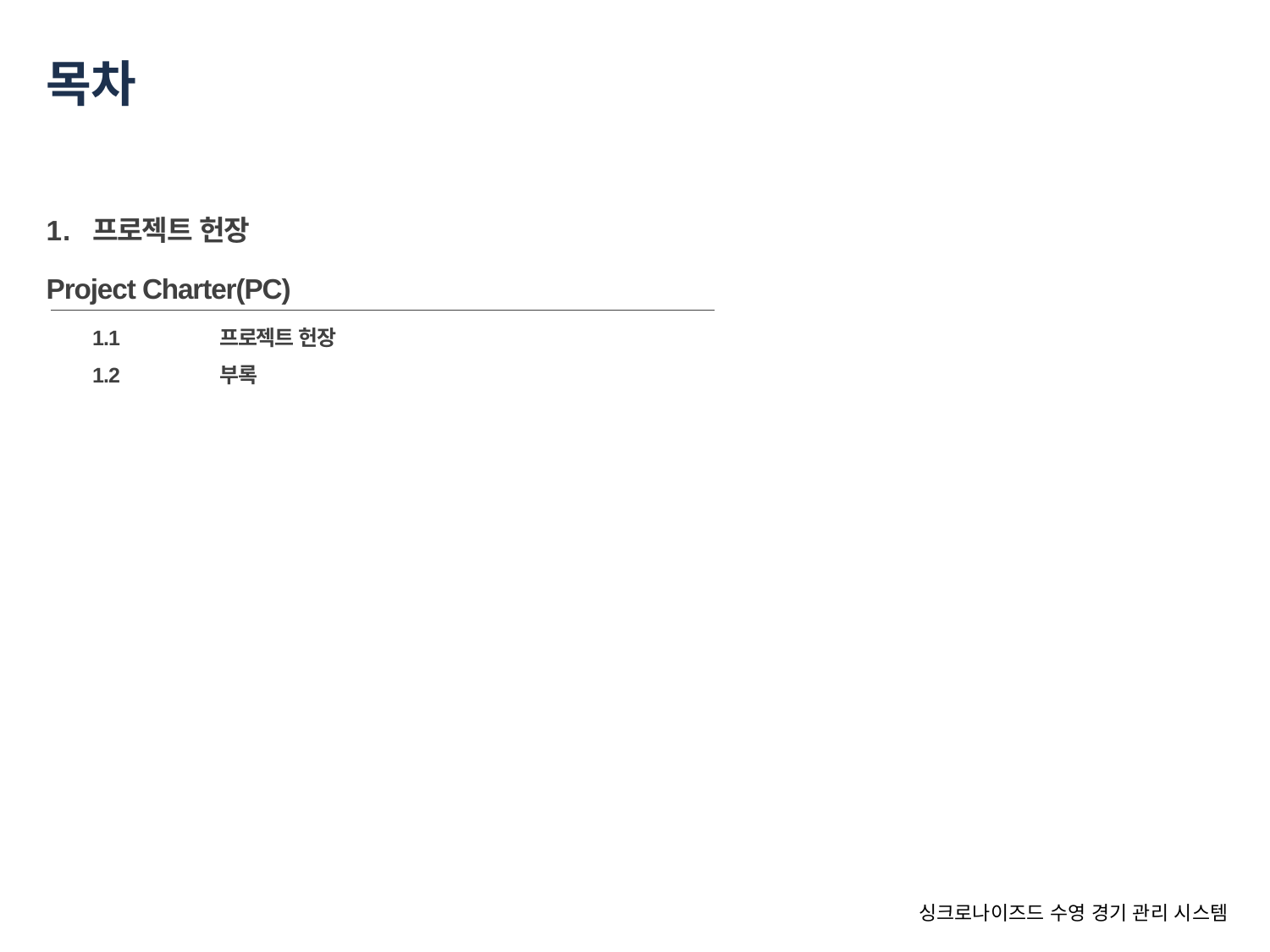

# 목차
프로젝트 헌장
Project Charter(PC)
	1.1	프로젝트 헌장
	1.2	부록
싱크로나이즈드 수영 경기 관리 시스템